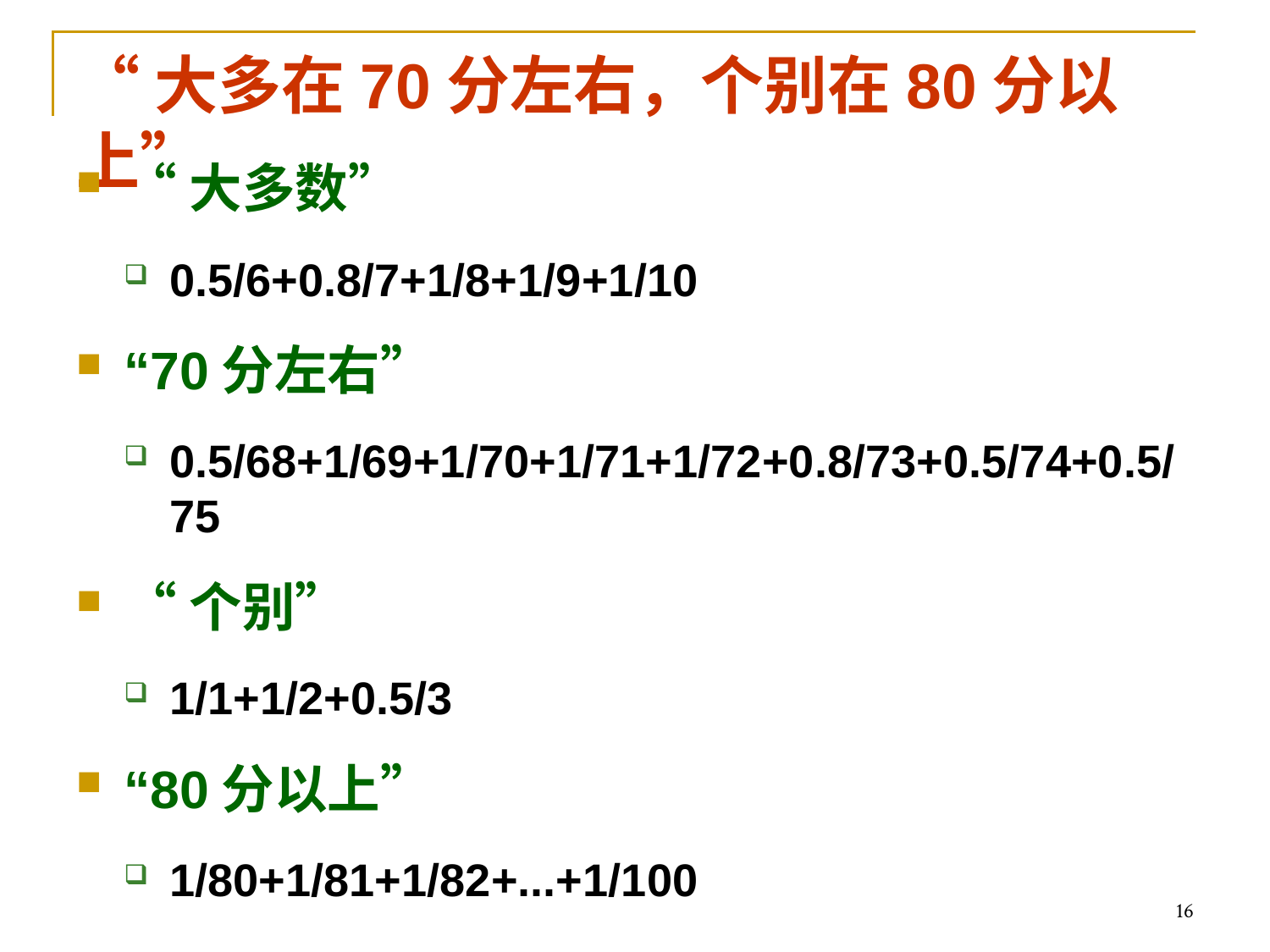

# “大多在70分左右，个别在80分以上”
“大多数”
0.5/6+0.8/7+1/8+1/9+1/10
“70分左右”
0.5/68+1/69+1/70+1/71+1/72+0.8/73+0.5/74+0.5/75
“个别”
1/1+1/2+0.5/3
“80分以上”
1/80+1/81+1/82+...+1/100
16